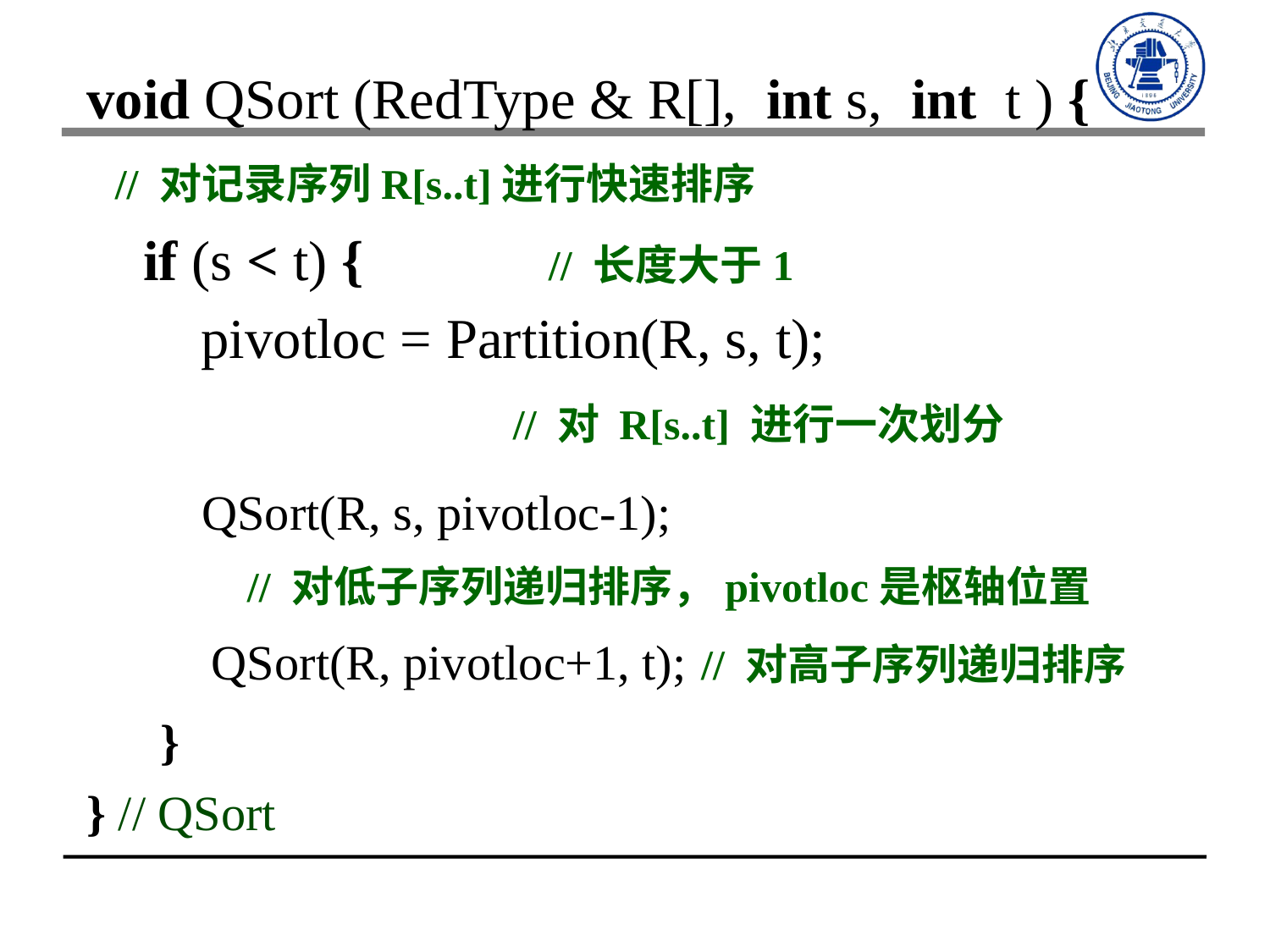

void QSort (RedType & R[],  int s,  int  t ) {
  // 对记录序列R[s..t]进行快速排序
    if (s < t) {             // 长度大于1

      }
} // QSort
  pivotloc = Partition(R, s, t);
                        // 对 R[s..t] 进行一次划分
  QSort(R, s, pivotloc-1);
      // 对低子序列递归排序，pivotloc是枢轴位置
  QSort(R, pivotloc+1, t); // 对高子序列递归排序